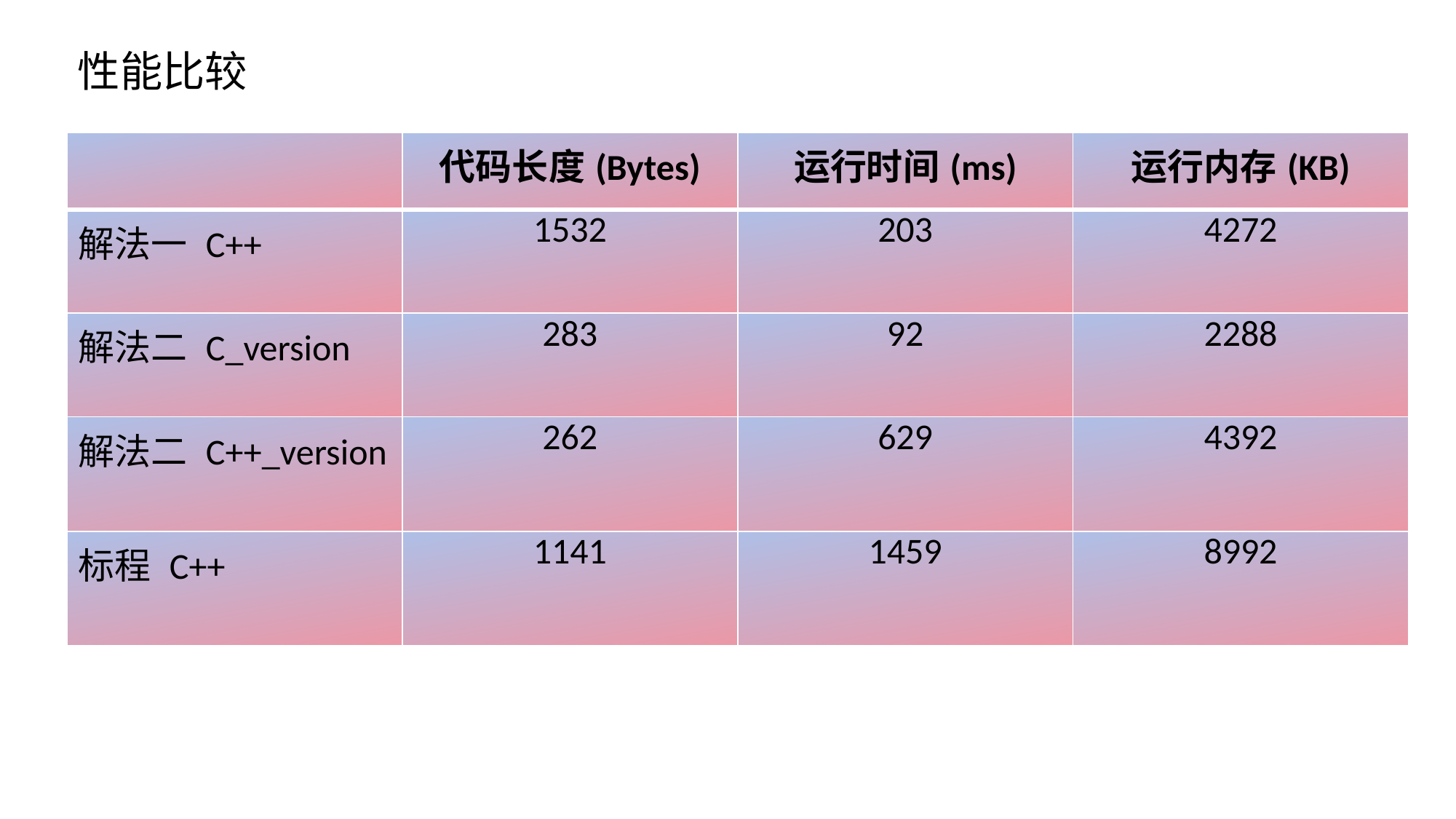

性能比较
|  | 代码长度(Bytes) | 运行时间(ms) | 运行内存(KB) |
| --- | --- | --- | --- |
| 解法一 C++ | 1532 | 203 | 4272 |
| 解法二 C\_version | 283 | 92 | 2288 |
| 解法二 C++\_version | 262 | 629 | 4392 |
| 标程 C++ | 1141 | 1459 | 8992 |